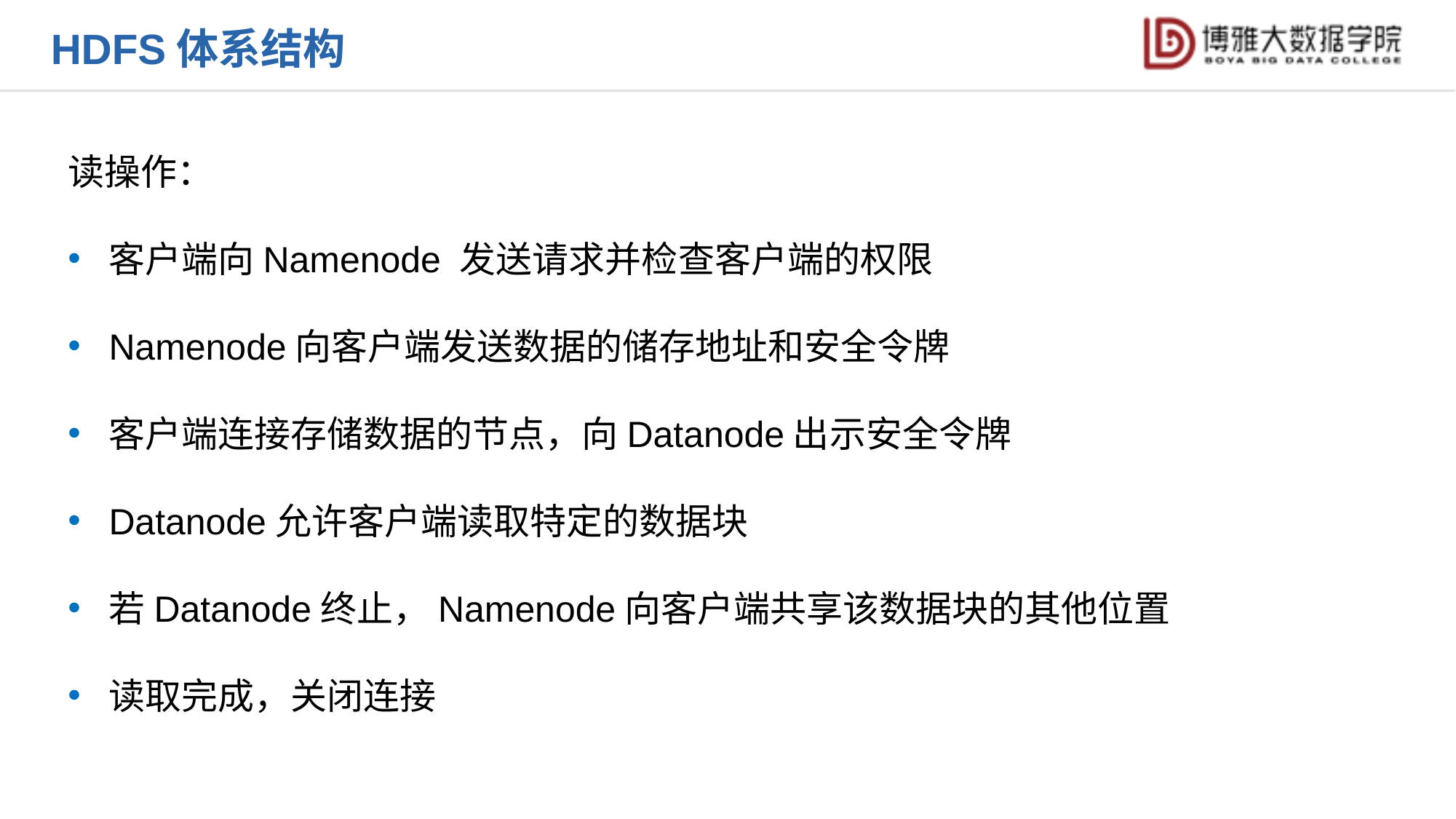

HDFS体系结构

读操作：

客户端向Namenode 发送请求并检查客户端的权限

Namenode向客户端发送数据的储存地址和安全令牌

客户端连接存储数据的节点，向Datanode出示安全令牌

Datanode允许客户端读取特定的数据块

若Datanode终止，Namenode向客户端共享该数据块的其他位置

读取完成，关闭连接